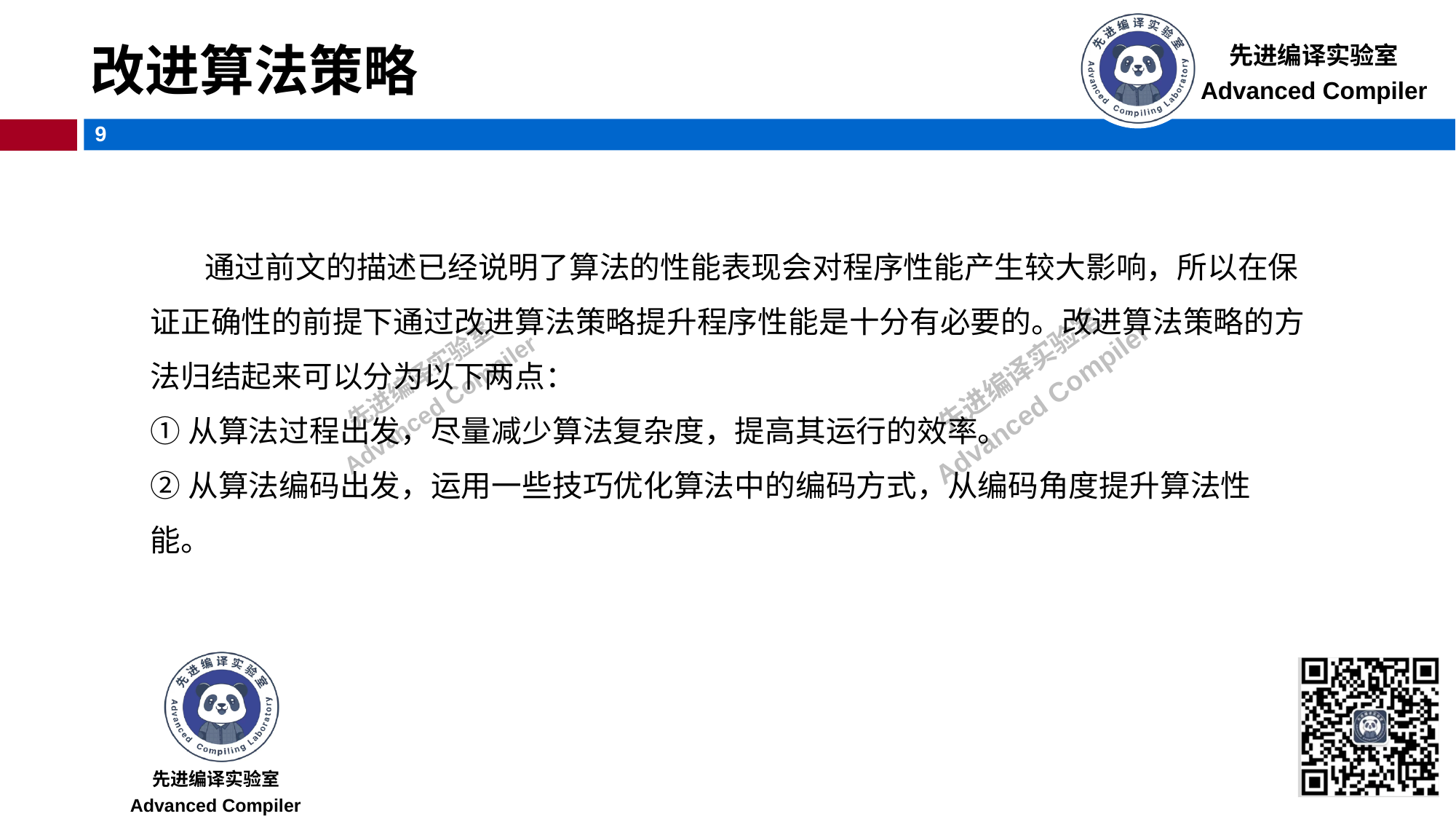

# 改进算法策略
       通过前文的描述已经说明了算法的性能表现会对程序性能产生较大影响，所以在保证正确性的前提下通过改进算法策略提升程序性能是十分有必要的。改进算法策略的方法归结起来可以分为以下两点：
①从算法过程出发，尽量减少算法复杂度，提高其运行的效率。
②从算法编码出发，运用一些技巧优化算法中的编码方式，从编码角度提升算法性能。